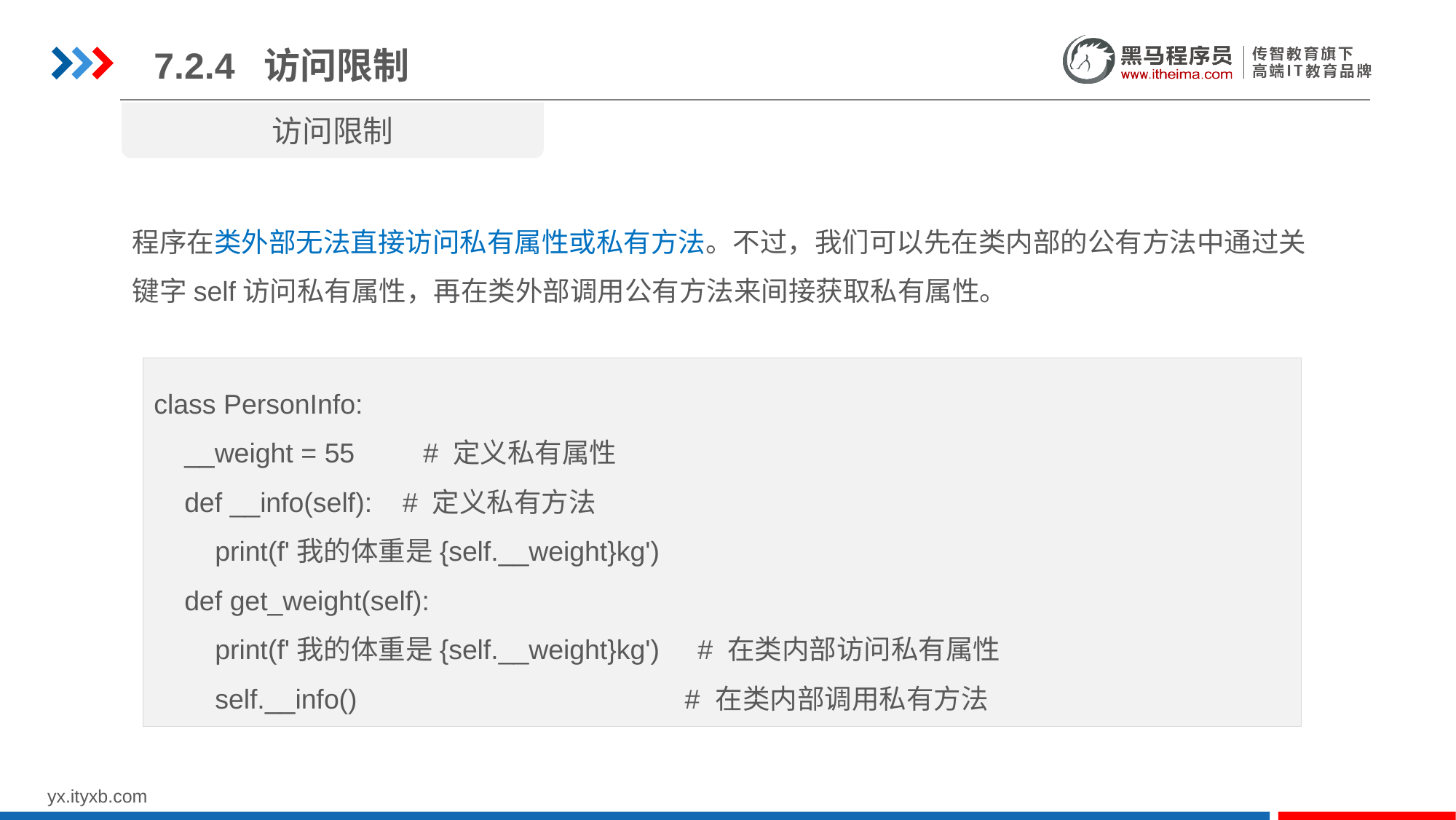

7.2.4  访问限制

访问限制
程序在类外部无法直接访问私有属性或私有方法。不过，我们可以先在类内部的公有方法中通过关键字self访问私有属性，再在类外部调用公有方法来间接获取私有属性。
class PersonInfo:
    __weight = 55         # 定义私有属性
    def __info(self):    # 定义私有方法
        print(f'我的体重是{self.__weight}kg')
    def get_weight(self):
        print(f'我的体重是{self.__weight}kg')     # 在类内部访问私有属性
        self.__info()                                           # 在类内部调用私有方法